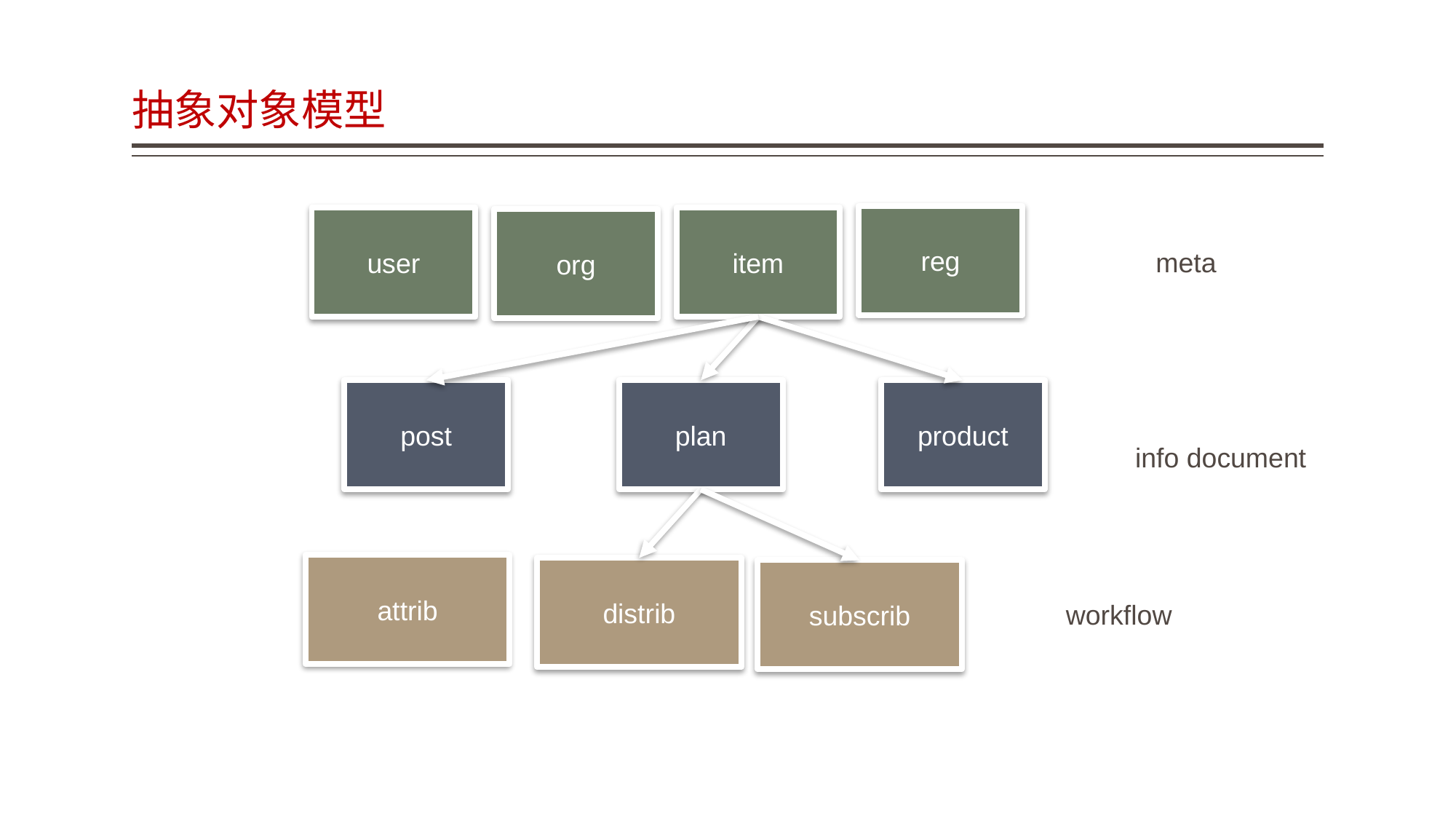

# 抽象对象模型
reg
user
item
org
meta
post
plan
product
info document
attrib
distrib
subscrib
workflow